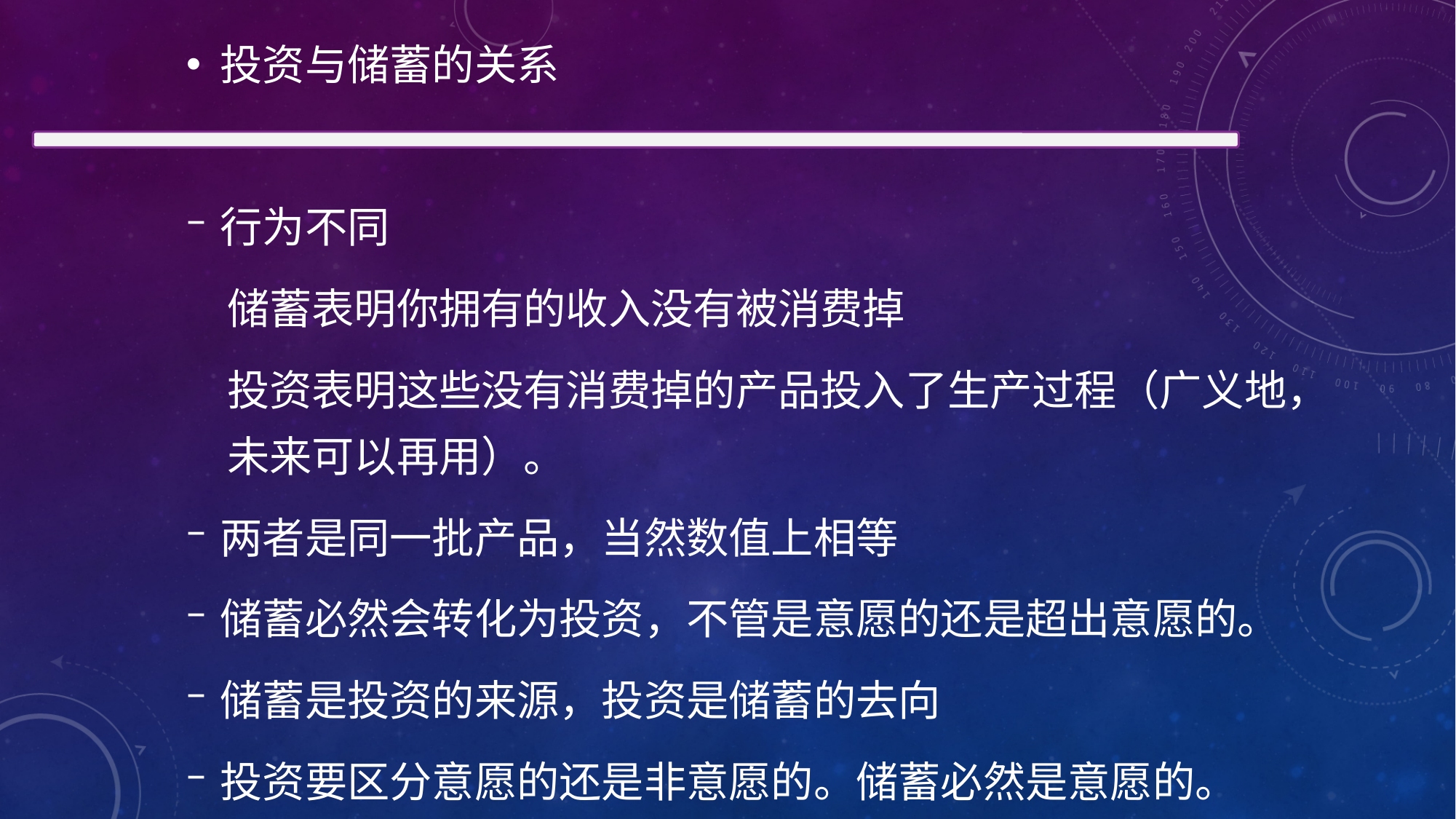

投资与储蓄的关系

行为不同
储蓄表明你拥有的收入没有被消费掉
投资表明这些没有消费掉的产品投入了生产过程（广义地，未来可以再用）。
两者是同一批产品，当然数值上相等
储蓄必然会转化为投资，不管是意愿的还是超出意愿的。
储蓄是投资的来源，投资是储蓄的去向
投资要区分意愿的还是非意愿的。储蓄必然是意愿的。